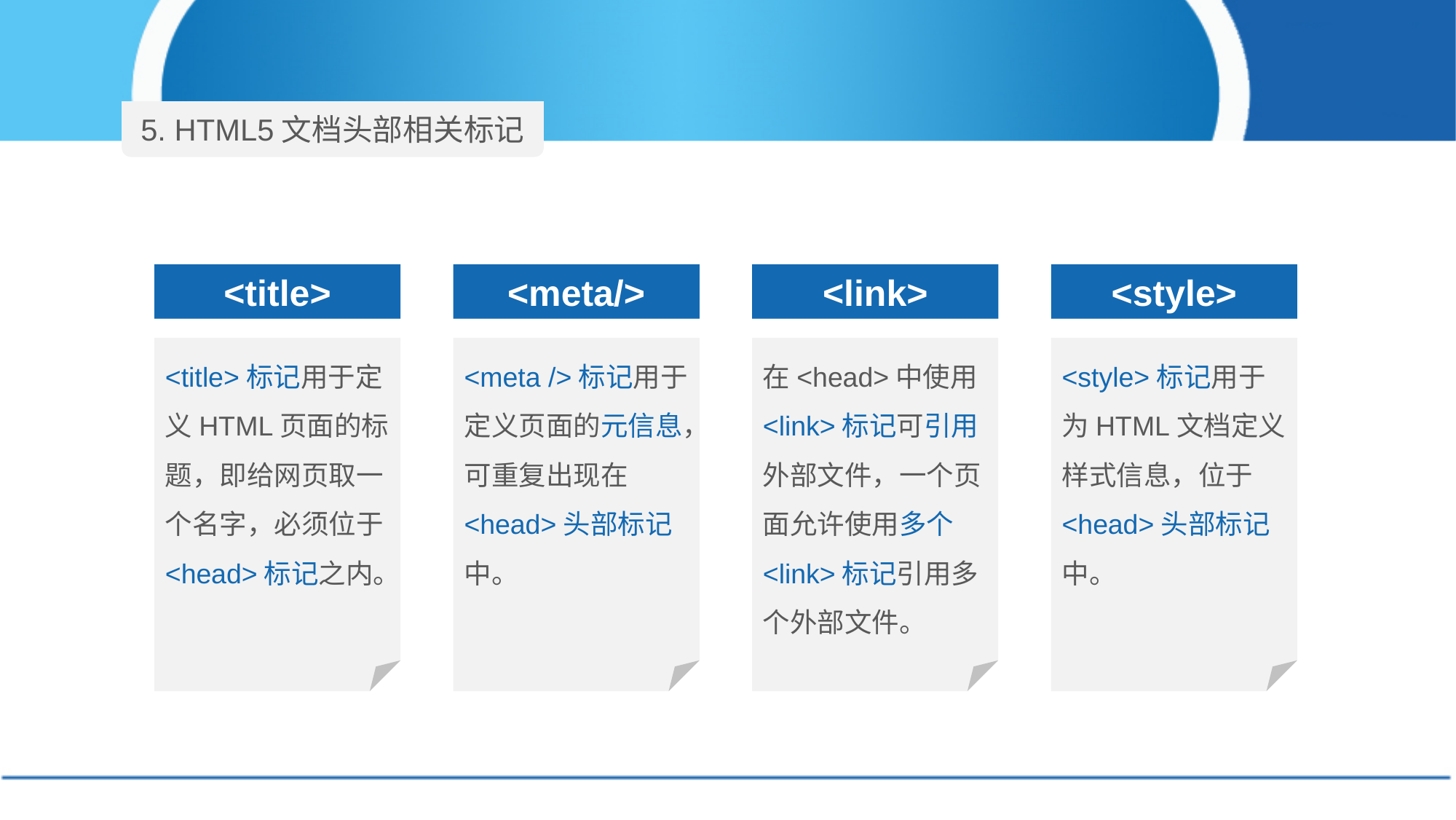

5. HTML5文档头部相关标记
<title>
<meta/>
<link>
<style>
<title>标记用于定义HTML页面的标题，即给网页取一个名字，必须位于<head>标记之内。
<meta />标记用于定义页面的元信息，可重复出现在<head>头部标记中。
在<head>中使用<link>标记可引用外部文件，一个页面允许使用多个<link>标记引用多个外部文件。
<style>标记用于为HTML文档定义样式信息，位于<head>头部标记中。